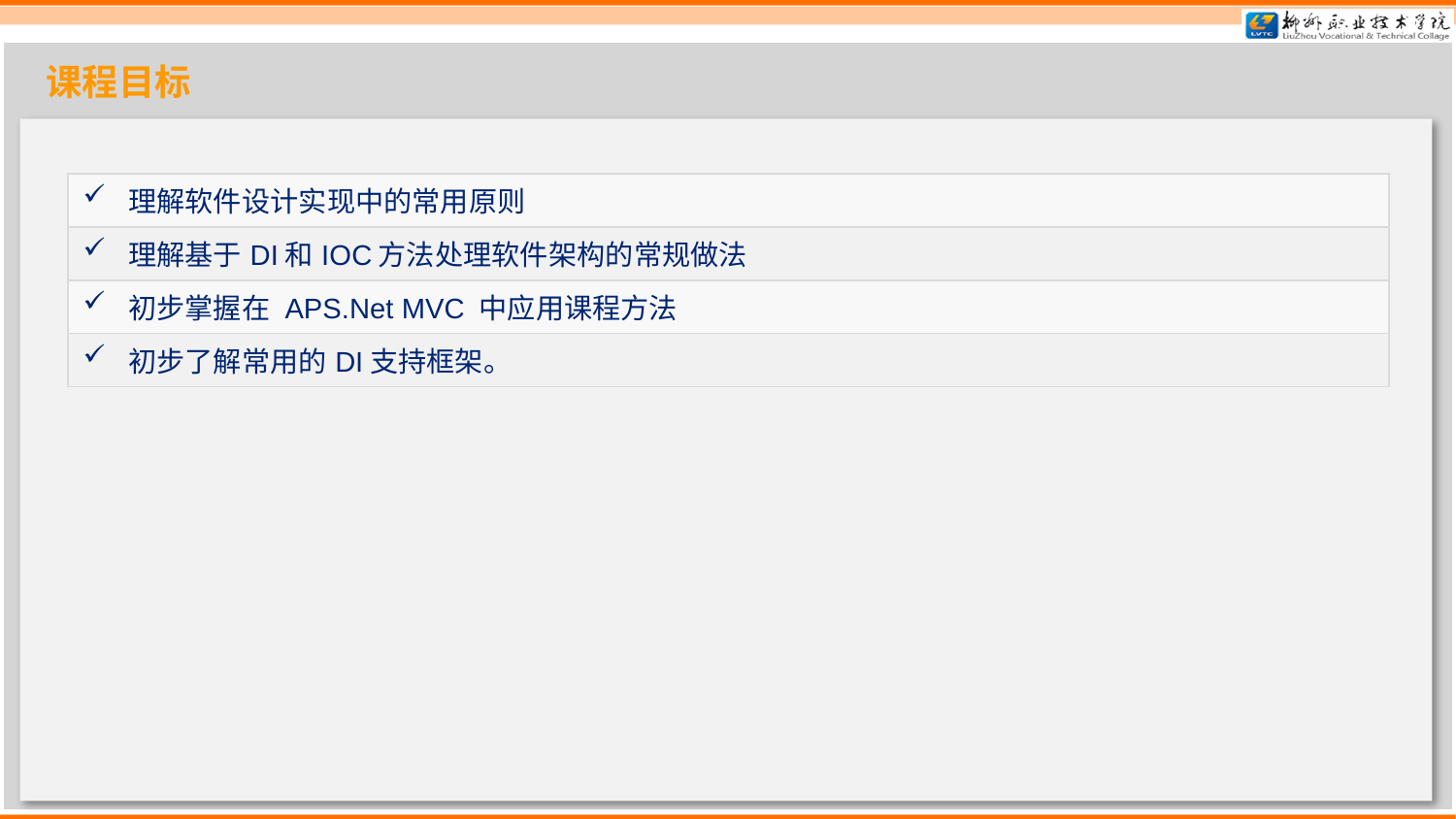

课程目标
| 理解软件设计实现中的常用原则 |
| --- |
| 理解基于DI和IOC方法处理软件架构的常规做法 |
| 初步掌握在 APS.Net MVC 中应用课程方法 |
| 初步了解常用的DI支持框架。 |